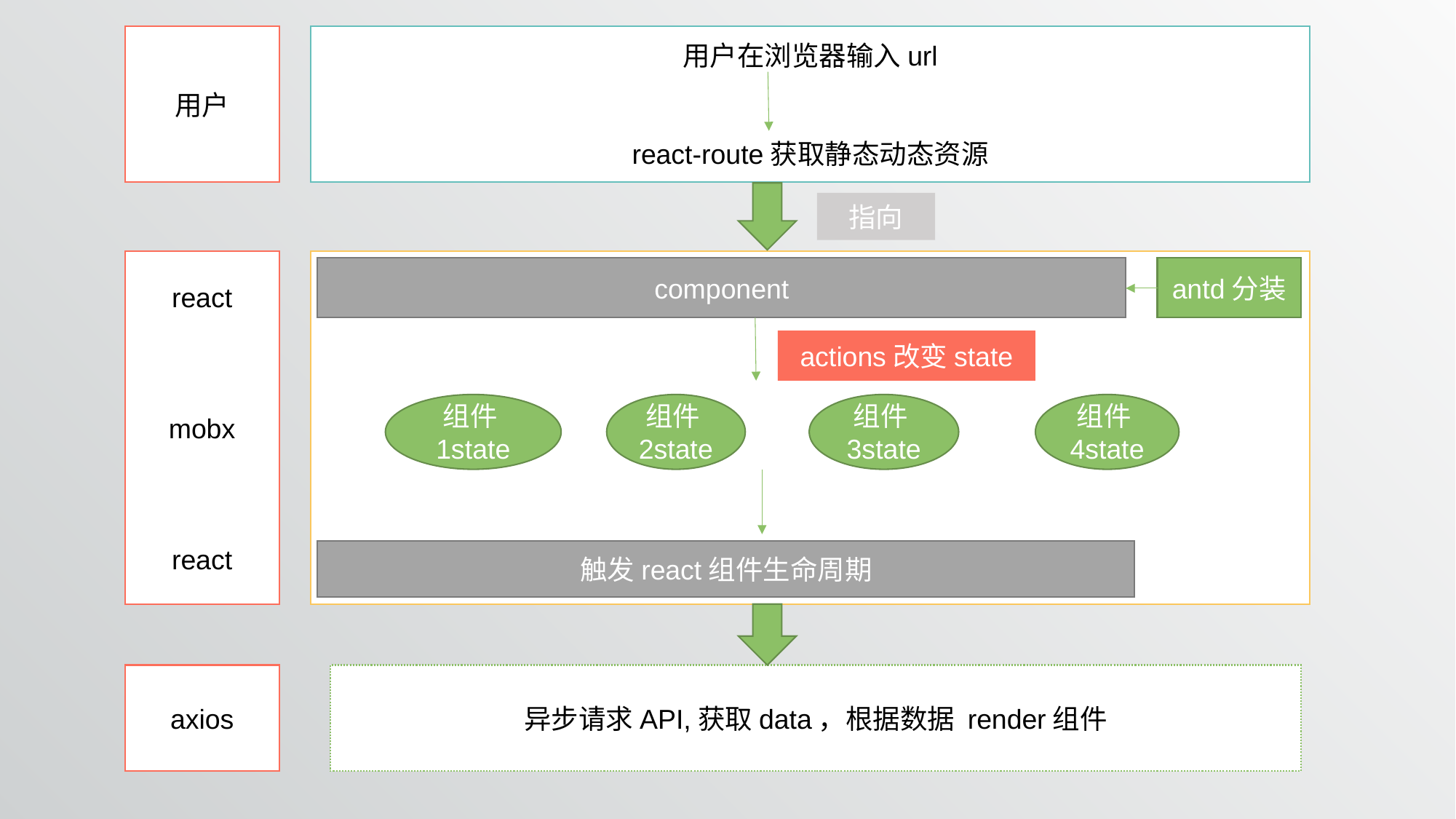

用户
用户在浏览器输入url

react-route获取静态动态资源

指向

react

mobx

react

component
antd分装
actions改变state
组件1state
组件2state
组件3state
组件4state
触发react组件生命周期

axios
异步请求API,获取data，根据数据 render组件